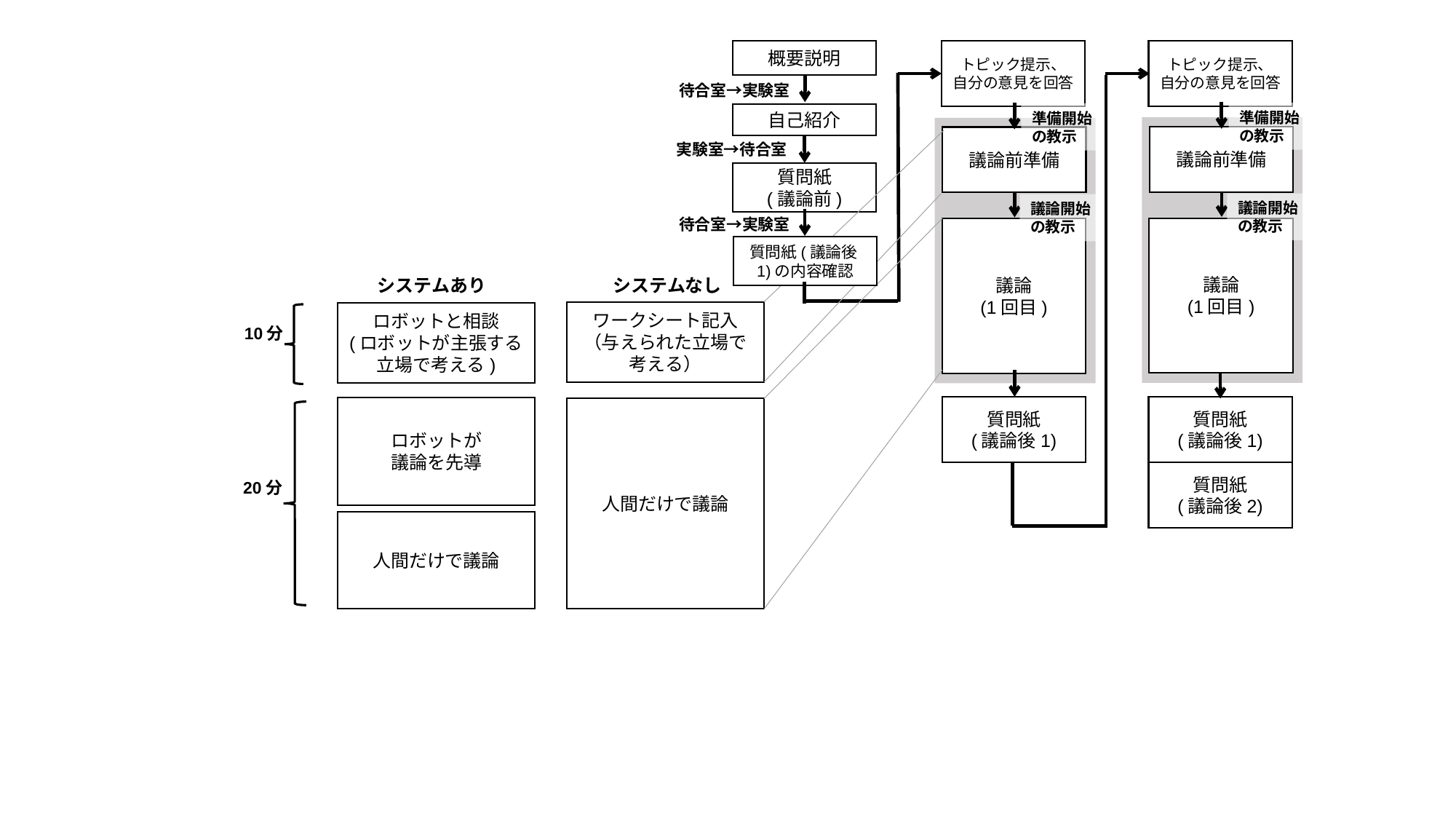

概要説明
トピック提示、
自分の意見を回答
トピック提示、
自分の意見を回答
待合室→実験室
準備開始
の教示
準備開始
の教示
自己紹介

議論前準備
議論前準備
実験室→待合室
質問紙
(議論前)
議論開始
の教示
議論開始
の教示
待合室→実験室
議論
(1回目)
議論
(1回目)
質問紙(議論後1)の内容確認
システムあり　　　　　　　システムなし
ワークシート記入
（与えられた立場で考える）
ロボットと相談
(ロボットが主張する立場で考える)

10分
質問紙
(議論後1)
質問紙
(議論後1)
ロボットが
議論を先導
人間だけで議論

質問紙
(議論後2)
20分
人間だけで議論